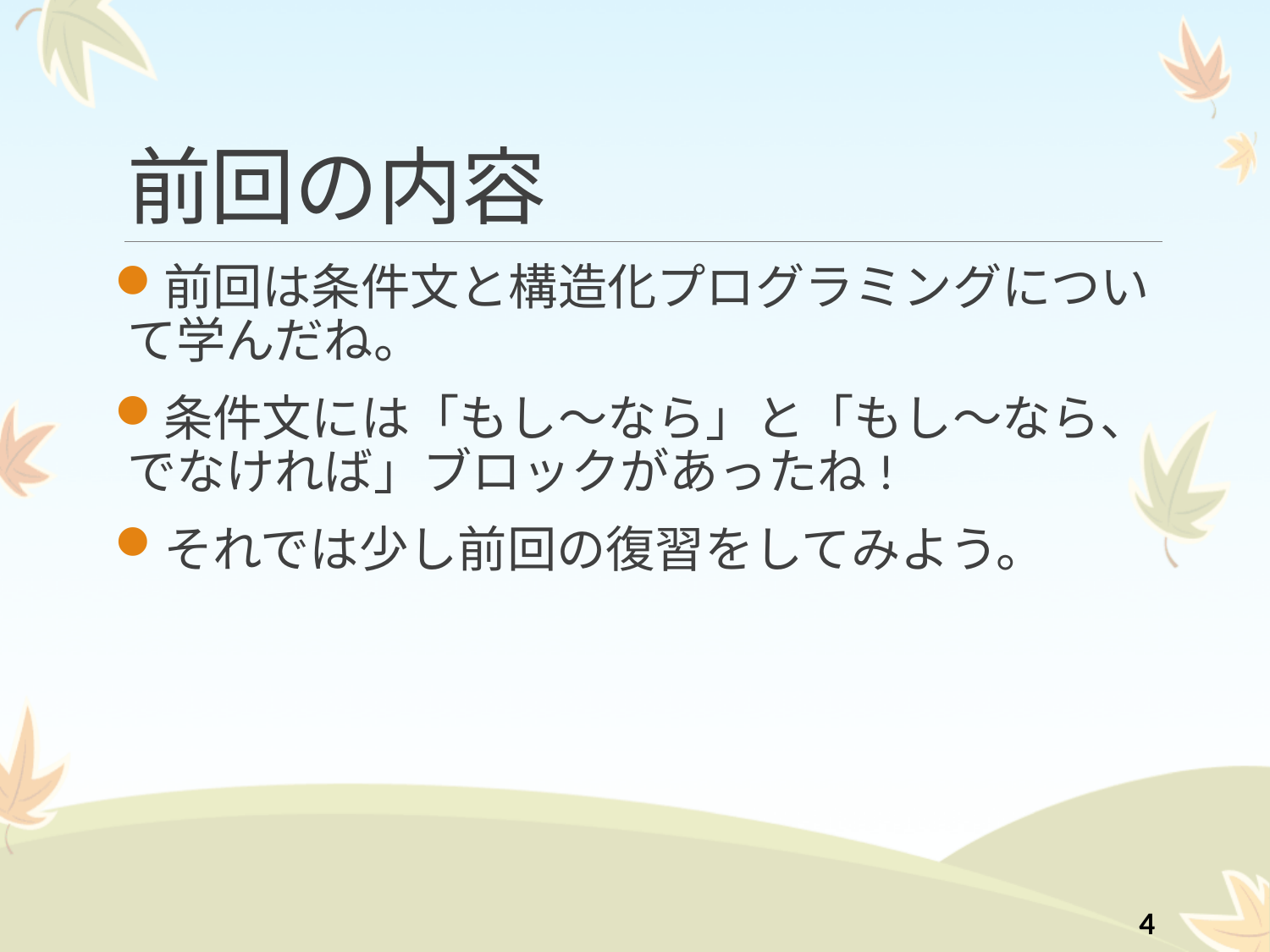

# 前回の内容
前回は条件文と構造化プログラミングについて学んだね。
条件文には「もし～なら」と「もし～なら、でなければ」ブロックがあったね!
それでは少し前回の復習をしてみよう。
4